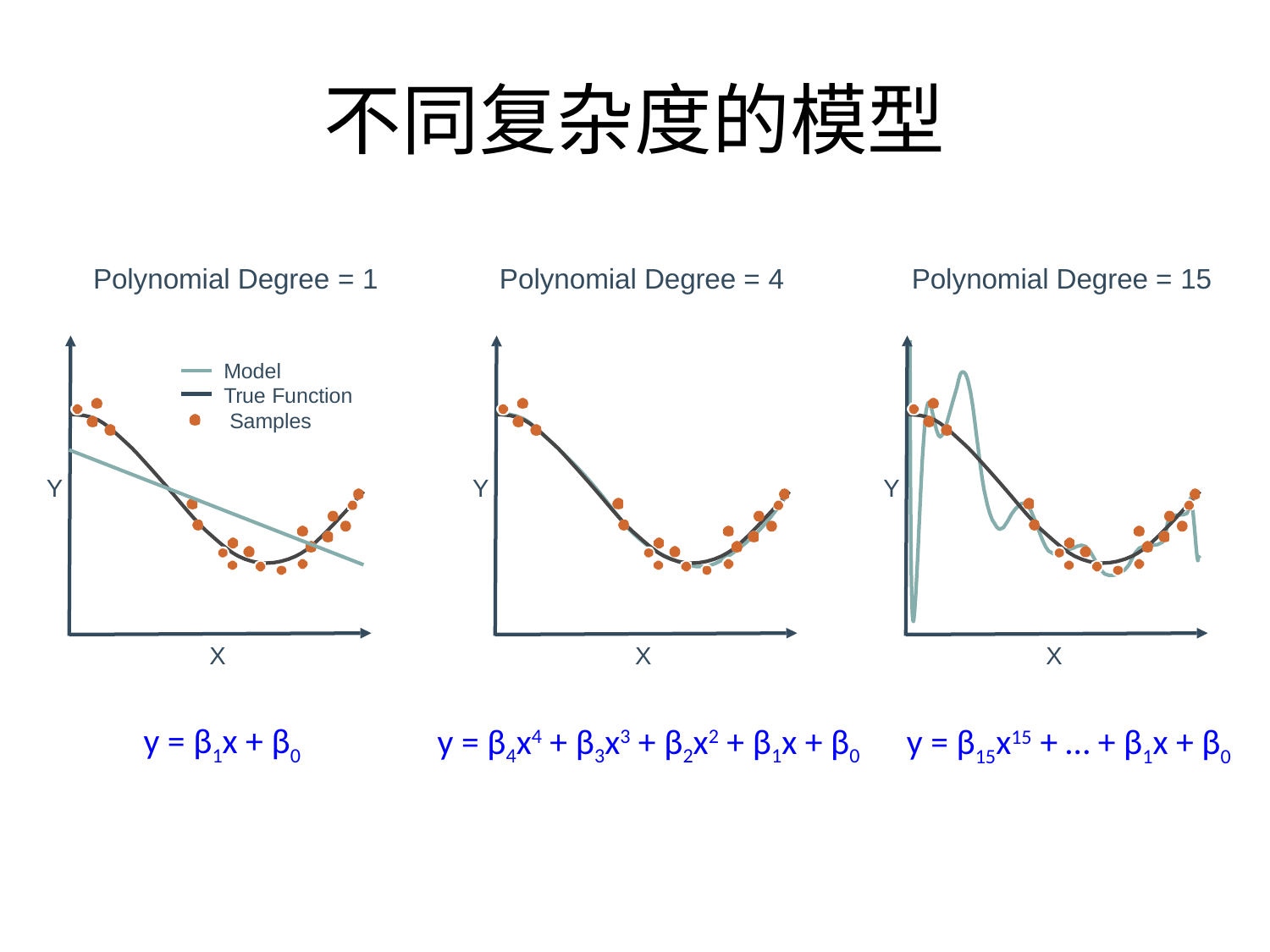

# 不同复杂度的模型
Polynomial Degree = 1  	    Polynomial Degree = 4
Polynomial Degree = 15

Model
True Function  Samples

Y
Y
Y

X
X
X
y = β1x + β0
y = β4x4 + β3x3 + β2x2 + β1x + β0
y = β15x15 + … + β1x + β0
5